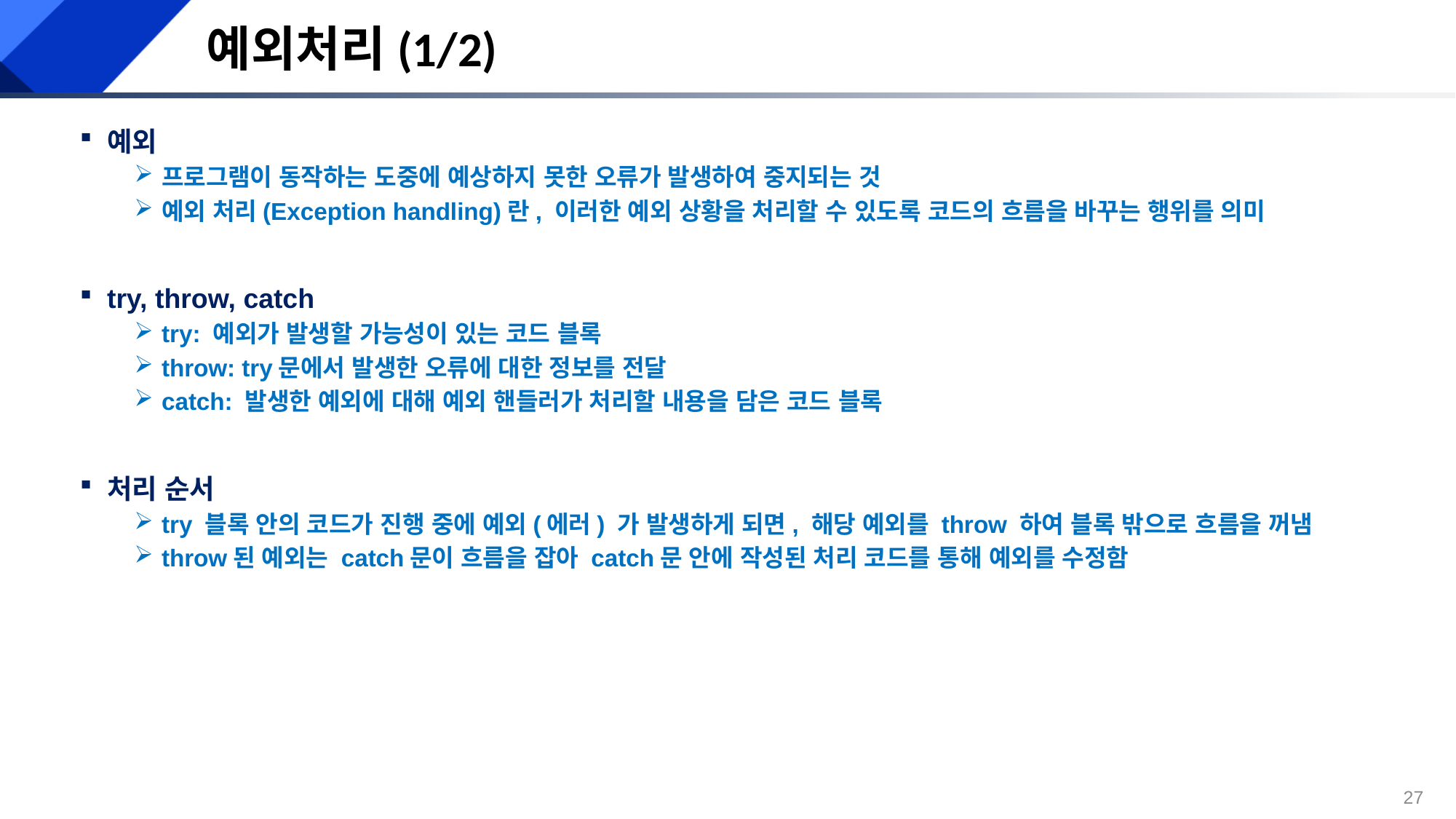

# 예외처리(1/2)
예외
프로그램이 동작하는 도중에 예상하지 못한 오류가 발생하여 중지되는 것
예외 처리(Exception handling)란, 이러한 예외 상황을 처리할 수 있도록 코드의 흐름을 바꾸는 행위를 의미

try, throw, catch
try: 예외가 발생할 가능성이 있는 코드 블록
throw: try문에서 발생한 오류에 대한 정보를 전달
catch: 발생한 예외에 대해 예외 핸들러가 처리할 내용을 담은 코드 블록

처리 순서
try 블록 안의 코드가 진행 중에 예외(에러) 가 발생하게 되면, 해당 예외를 throw 하여 블록 밖으로 흐름을 꺼냄
throw된 예외는 catch문이 흐름을 잡아 catch문 안에 작성된 처리 코드를 통해 예외를 수정함
27